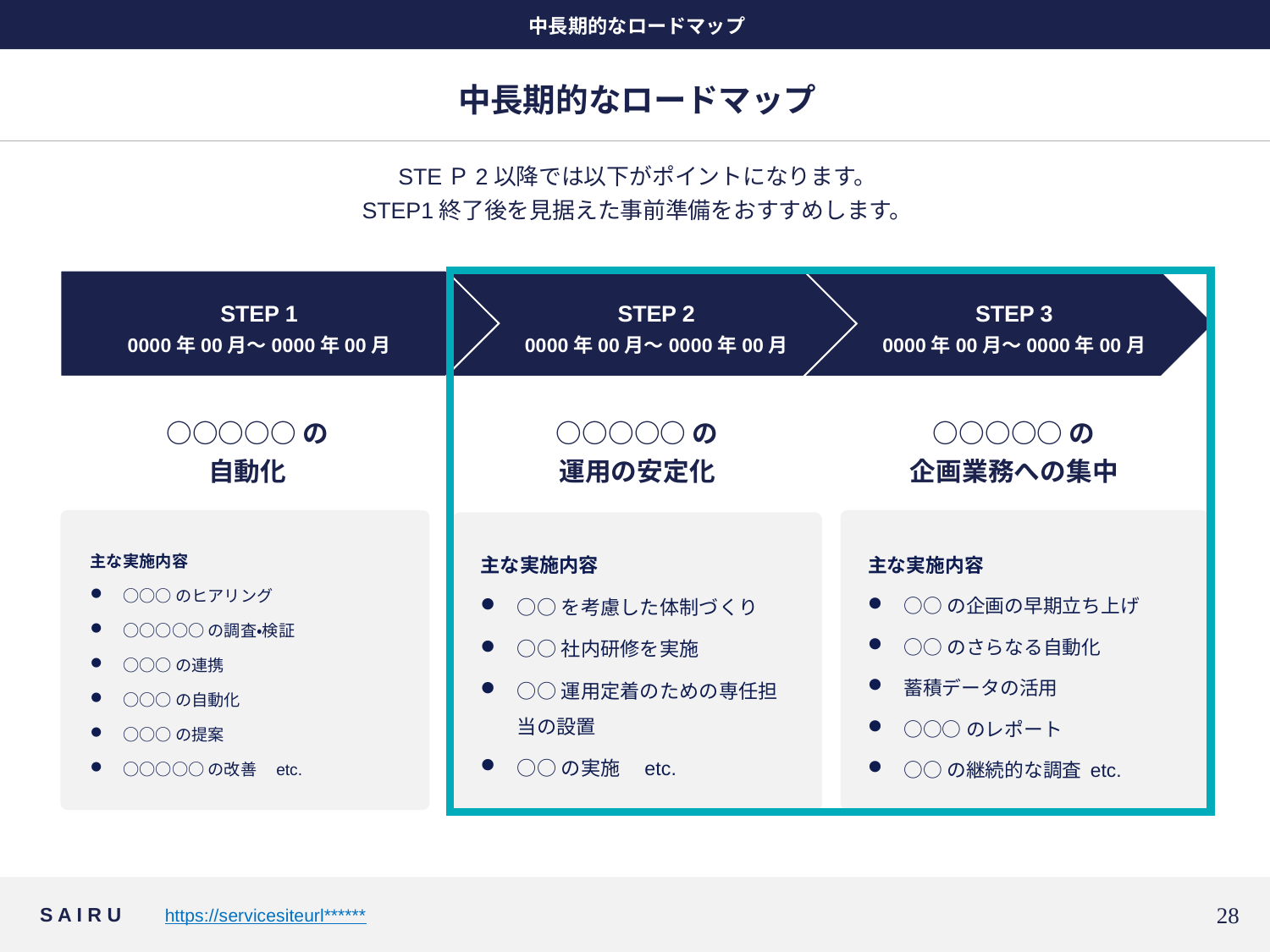

中長期的なロードマップ
# 中長期的なロードマップ
STEＰ2以降では以下がポイントになります。
STEP1終了後を見据えた事前準備をおすすめします。

STEP 1
0000年00月～0000年00月
STEP 2
0000年00月～0000年00月
STEP 3
0000年00月～0000年00月
○○○○○の
自動化
○○○○○の
運用の安定化
○○○○○の
企画業務への集中

主な実施内容
○○○のヒアリング
○○○○○の調査・検証
○○○の連携
○○○の自動化
○○○の提案
○○○○○の改善　etc.
主な実施内容
○○を考慮した体制づくり
○○社内研修を実施
○○運用定着のための専任担当の設置
○○の実施　etc.
主な実施内容
○○の企画の早期立ち上げ
○○のさらなる自動化
蓄積データの活用
○○○のレポート
○○の継続的な調査 etc.
28